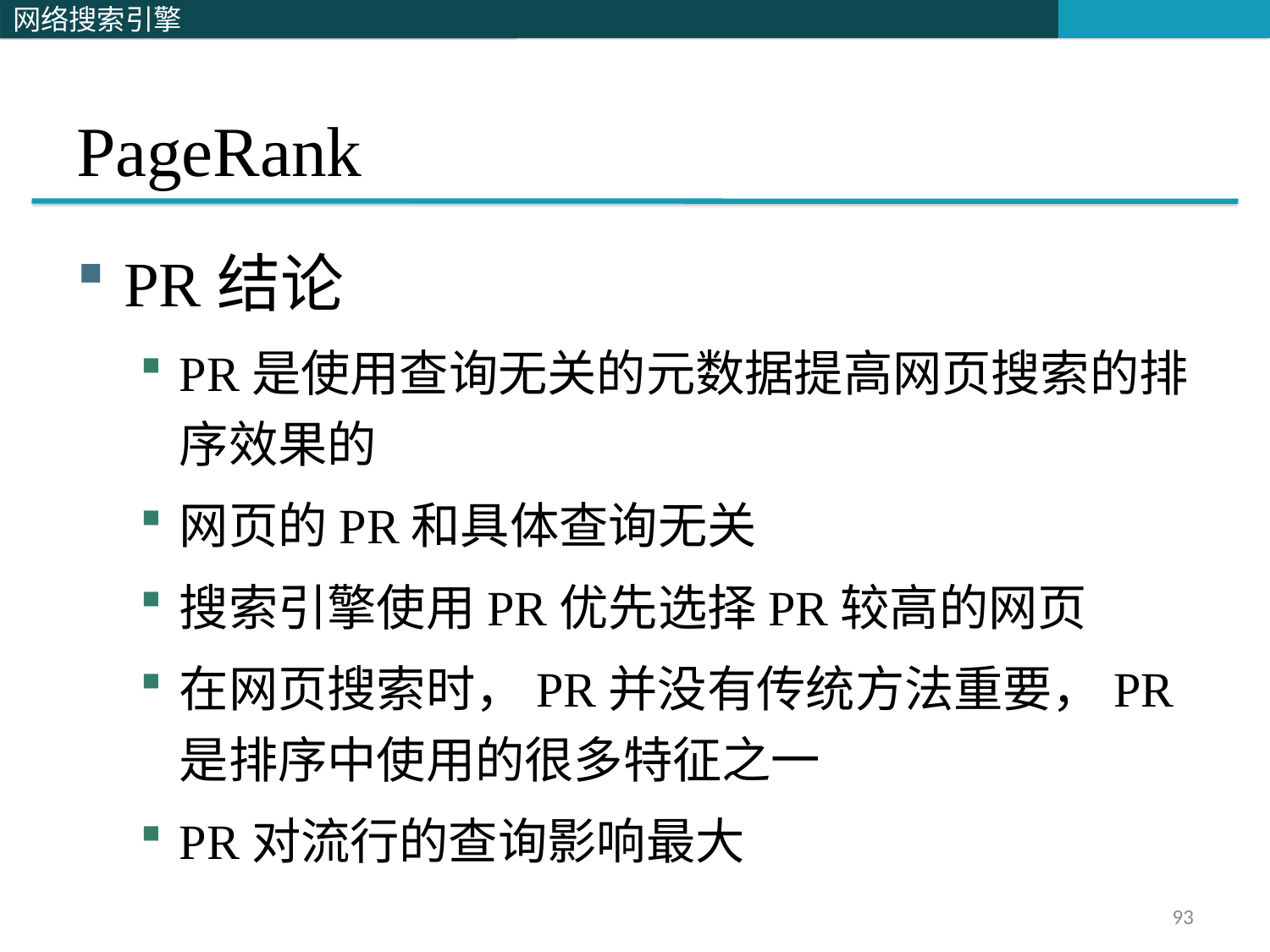

# PageRank
PR结论
PR是使用查询无关的元数据提高网页搜索的排序效果的
网页的PR和具体查询无关
搜索引擎使用PR优先选择PR较高的网页
在网页搜索时，PR并没有传统方法重要，PR是排序中使用的很多特征之一
PR对流行的查询影响最大
93